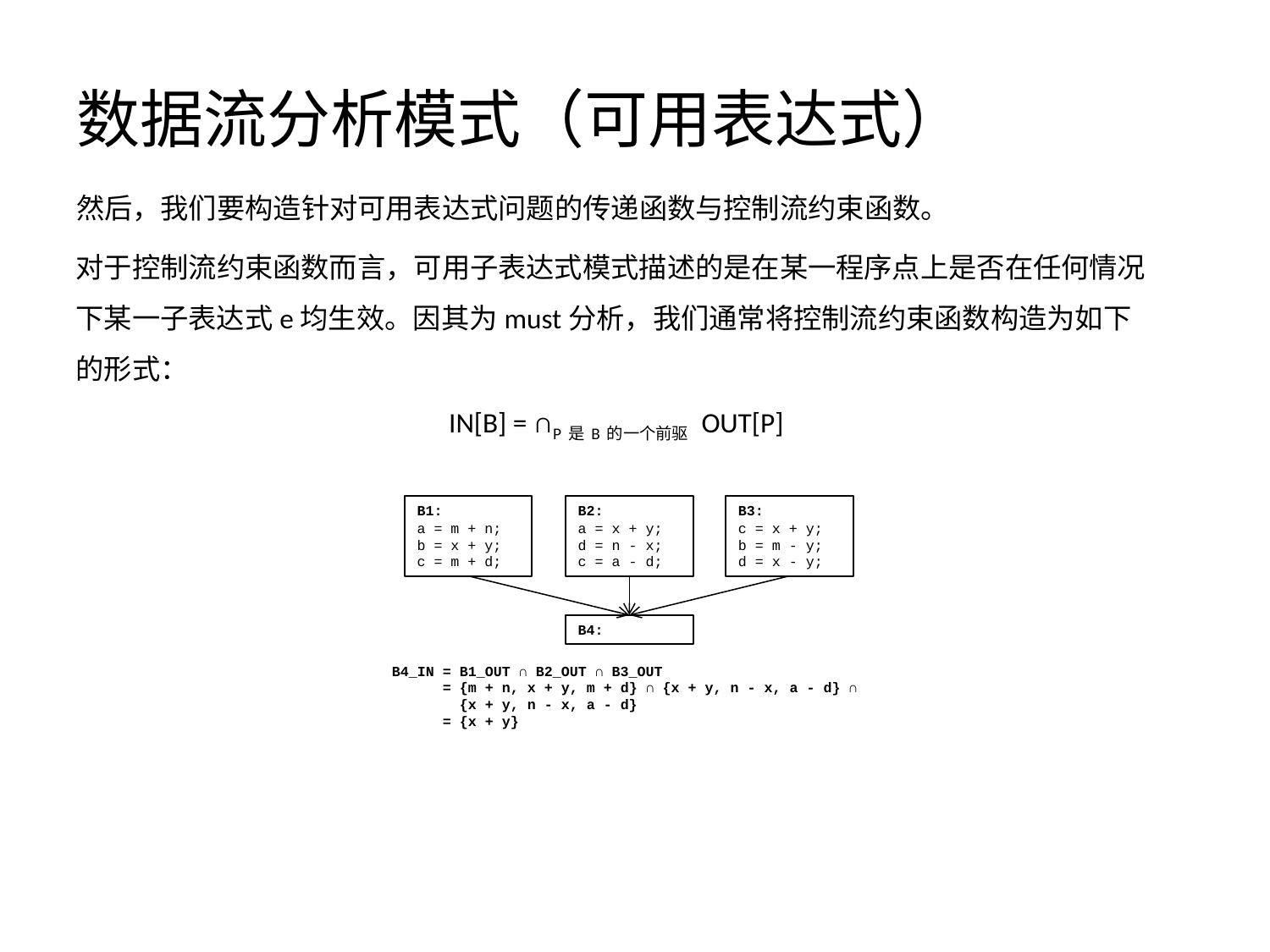

# 数据流分析模式（可用表达式）
然后，我们要构造针对可用表达式问题的传递函数与控制流约束函数。

对于控制流约束函数而言，可用子表达式模式描述的是在某一程序点上是否在任何情况下某一子表达式e均生效。因其为must分析，我们通常将控制流约束函数构造为如下的形式：
IN[B] = ∩P是B的一个前驱 OUT[P]
B1:
a = m + n;
b = x + y;
c = m + d;
B2:
a = x + y;
d = n - x;
c = a - d;
B3:
c = x + y;
b = m - y;
d = x - y;
B4:
B4_IN = B1_OUT ∩ B2_OUT ∩ B3_OUT
      = {m + n, x + y, m + d} ∩ {x + y, n - x, a - d} ∩
        {x + y, n - x, a - d}
      = {x + y}